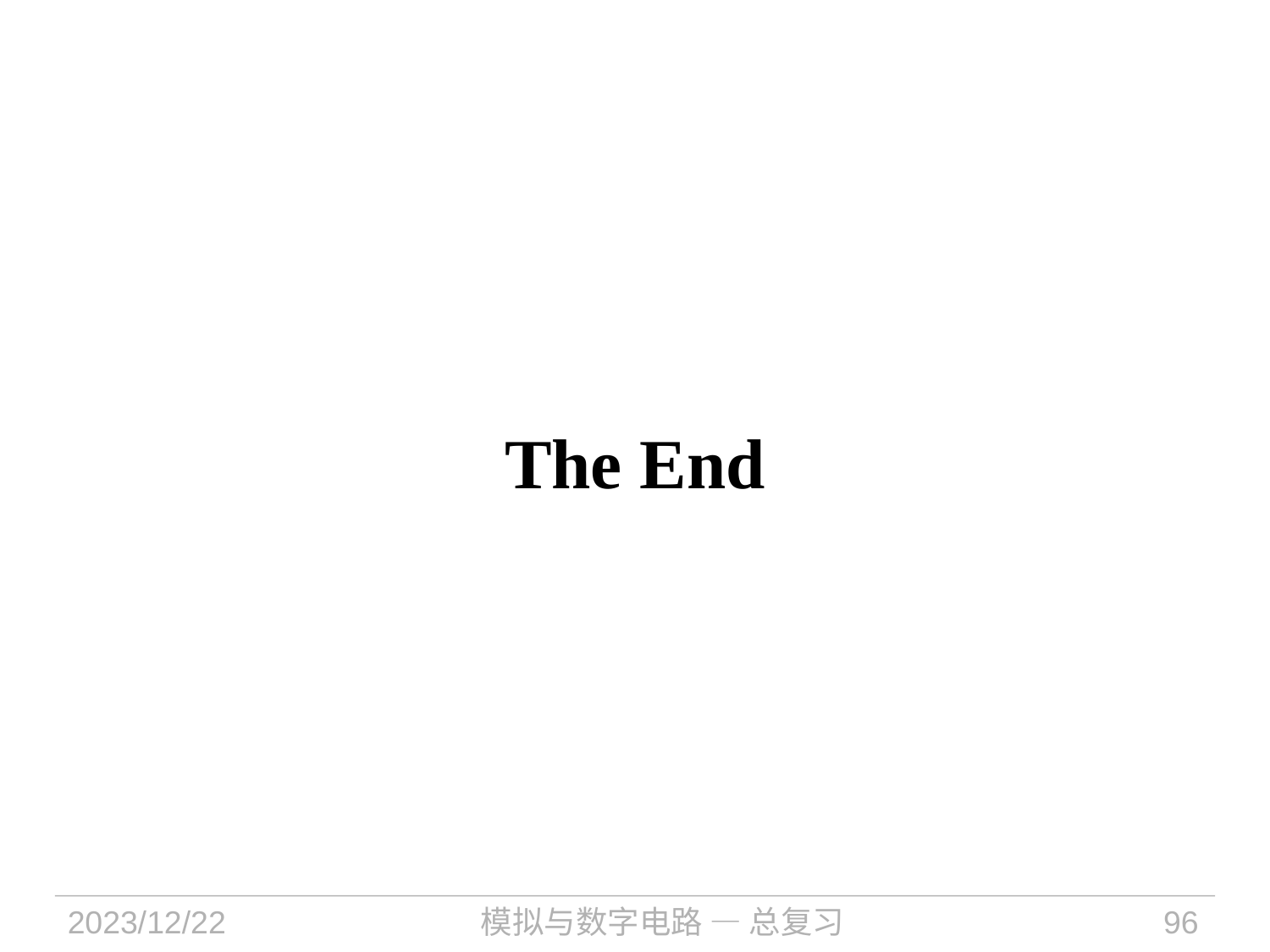

# The End
2023/12/22
模拟与数字电路 — 总复习
96